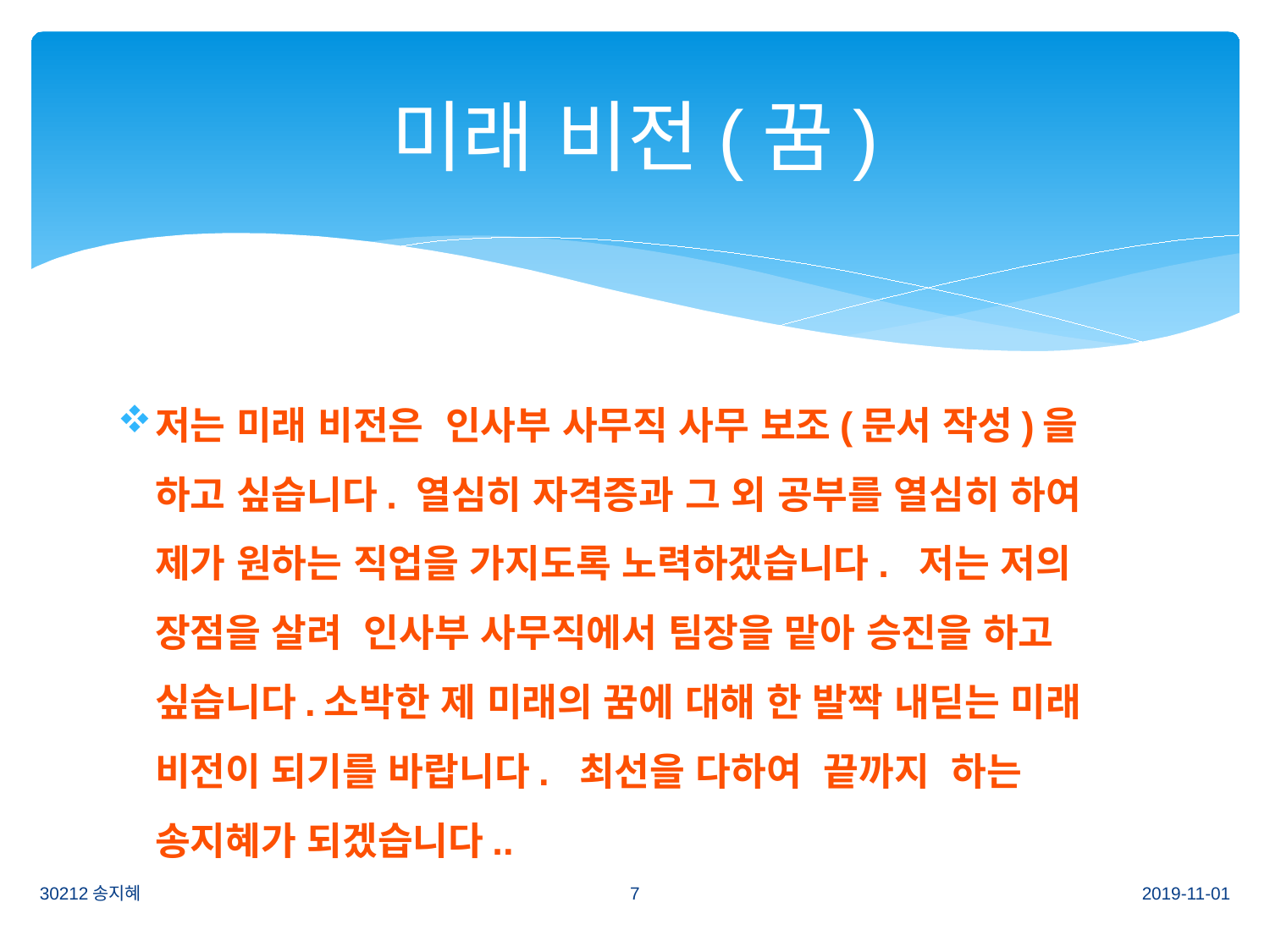

# 미래 비전(꿈)
저는 미래 비전은  인사부 사무직 사무 보조(문서 작성)을 하고 싶습니다. 열심히 자격증과 그 외 공부를 열심히 하여 제가 원하는 직업을 가지도록 노력하겠습니다.  저는 저의 장점을 살려  인사부 사무직에서 팀장을 맡아 승진을 하고 싶습니다.소박한 제 미래의 꿈에 대해 한 발짝 내딛는 미래 비전이 되기를 바랍니다.  최선을 다하여  끝까지  하는 송지혜가 되겠습니다..
7
30212송지혜
2019-11-01